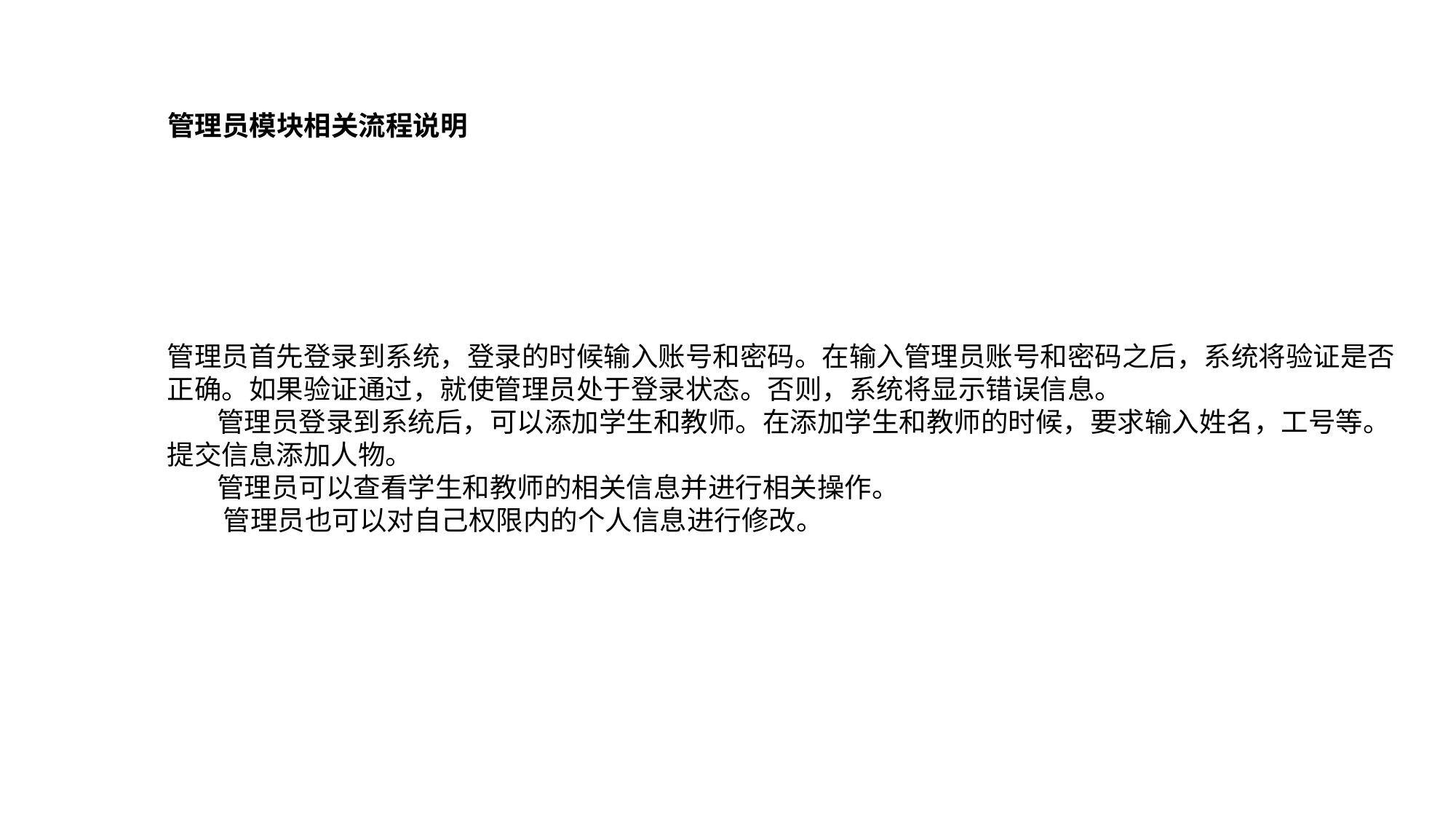

管理员模块相关流程说明
管理员首先登录到系统，登录的时候输入账号和密码。在输入管理员账号和密码之后，系统将验证是否正确。如果验证通过，就使管理员处于登录状态。否则，系统将显示错误信息。
       管理员登录到系统后，可以添加学生和教师。在添加学生和教师的时候，要求输入姓名，工号等。提交信息添加人物。
       管理员可以查看学生和教师的相关信息并进行相关操作。
        管理员也可以对自己权限内的个人信息进行修改。